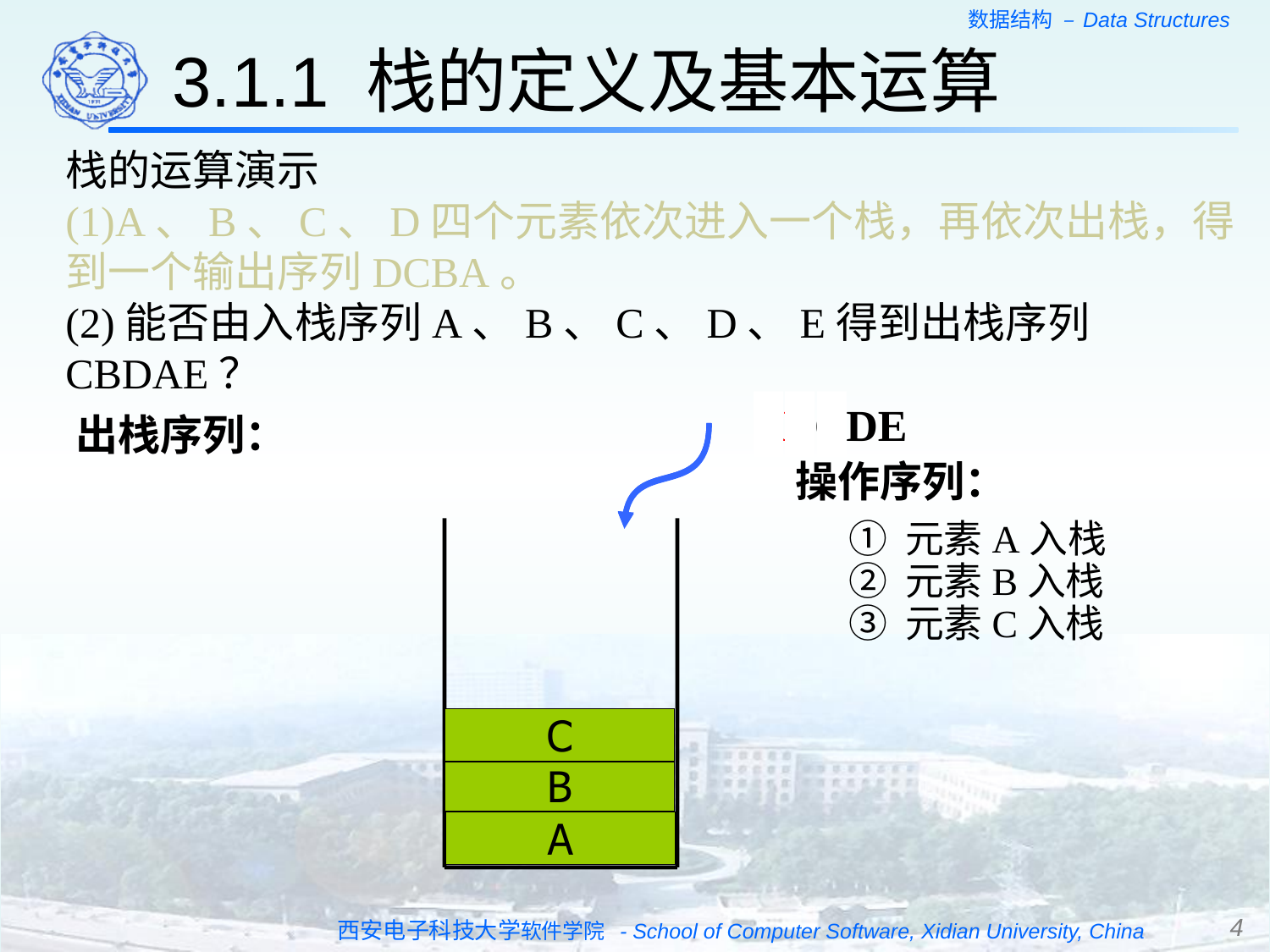

3.1.1 栈的定义及基本运算
栈的运算演示
(1)A、B、C、D四个元素依次进入一个栈，再依次出栈，得到一个输出序列DCBA。
(2)能否由入栈序列A、B、C、D、E得到出栈序列CBDAE？
C
A
ABCDE

B

出栈序列：

操作序列：
① 元素A入栈

② 元素B入栈
③ 元素C入栈
C
B
A
4